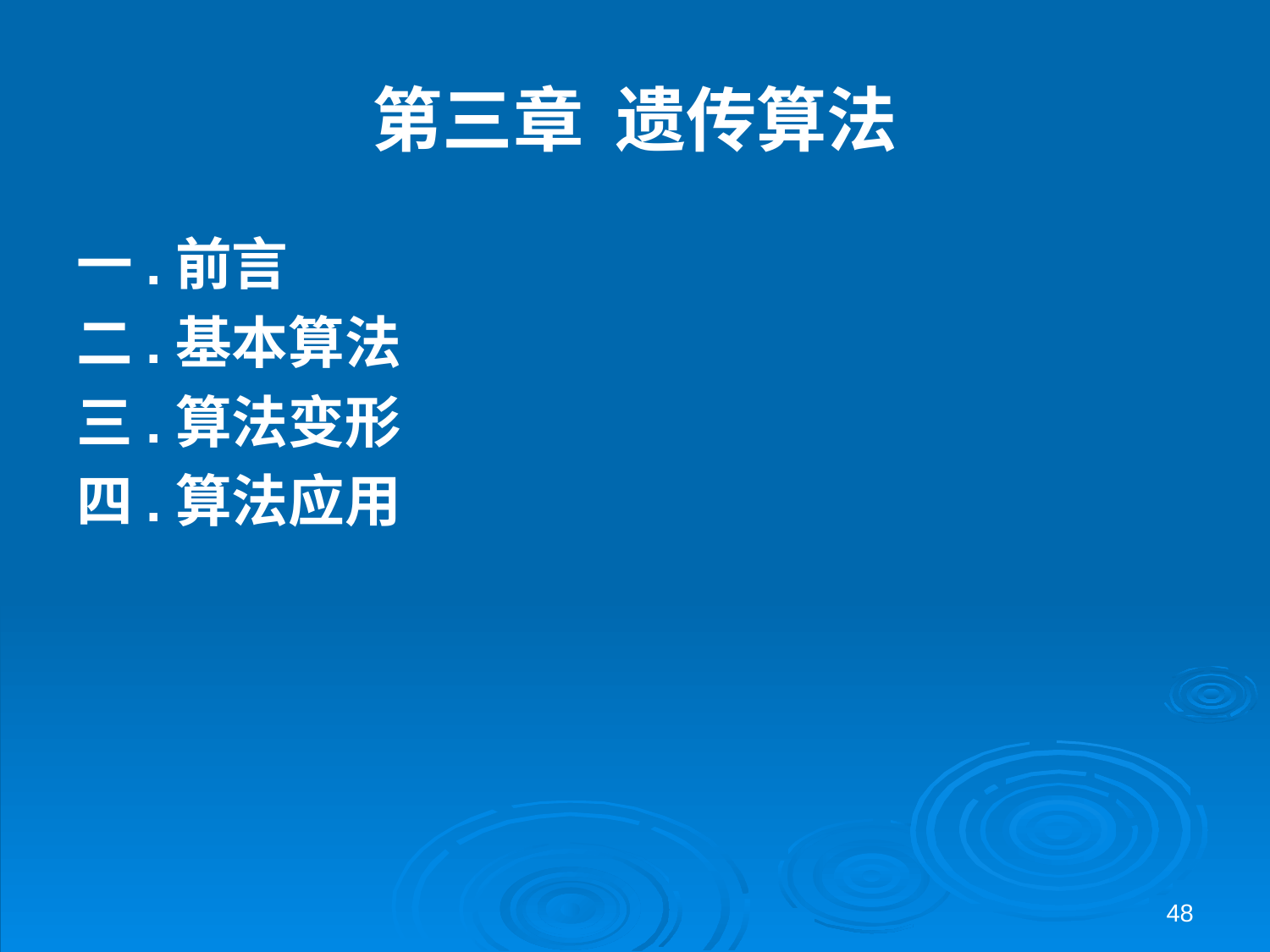

# 第三章  遗传算法
一.前言
二.基本算法
三.算法变形
四.算法应用
48